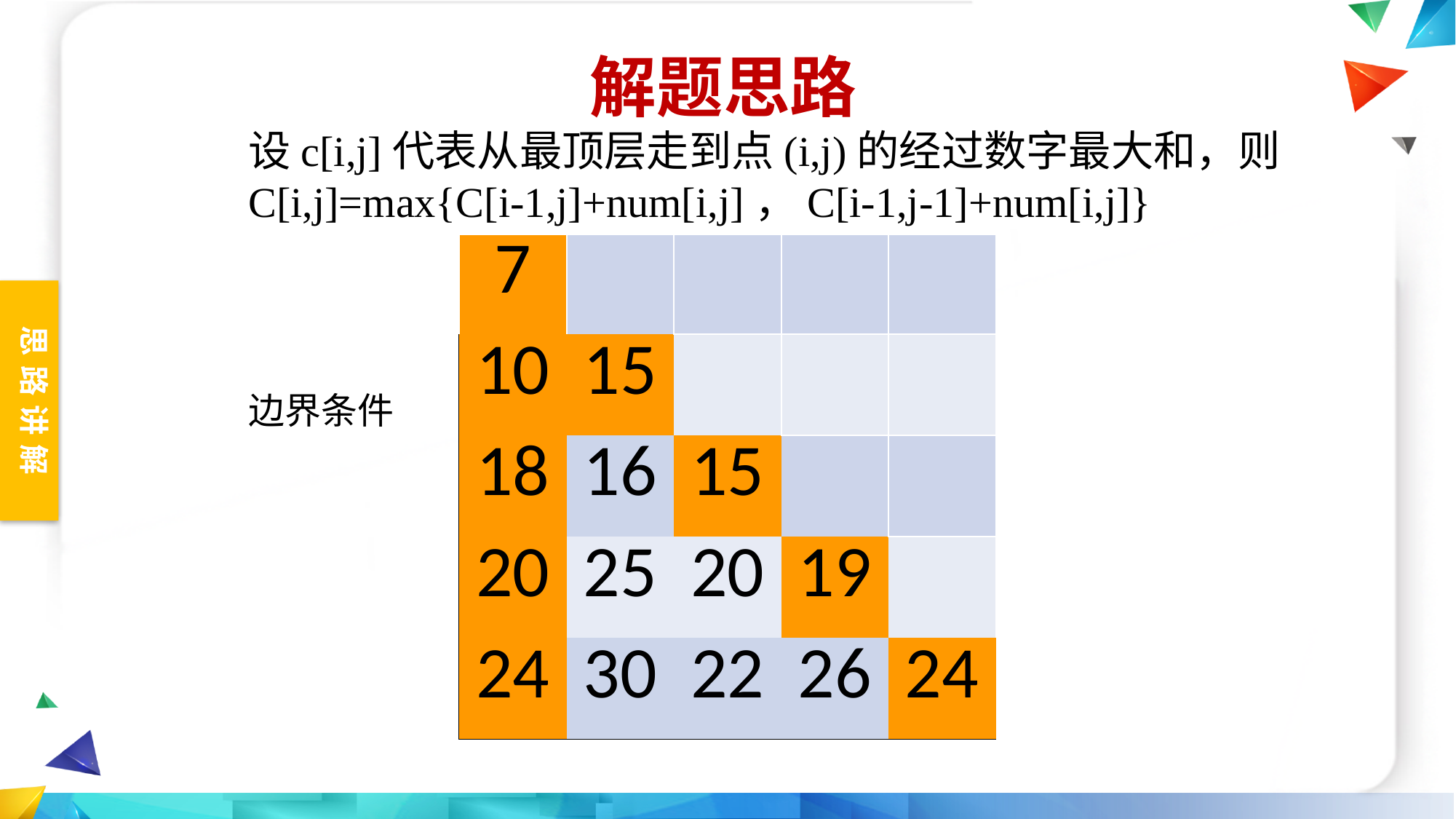

解题思路
设c[i,j]代表从最顶层走到点(i,j)的经过数字最大和，则
C[i,j]=max{C[i-1,j]+num[i,j]，C[i-1,j-1]+num[i,j]}
|  |  |  |  |  |
| --- | --- | --- | --- | --- |
| 7 |  |  |  |  |
| 3 | 8 |  |  |  |
| 8 | 1 | 0 |  |  |
| 2 | 7 | 4 | 4 |  |
| 4 | 5 | 2 | 6 | 5 |
|  |  |  |  |  |
| --- | --- | --- | --- | --- |
| 7 |  |  |  |  |
| 3 | 8 |  |  |  |
| 8 | 1 | 0 |  |  |
| 2 | 7 | 4 | 4 |  |
| 4 | 5 | 2 | 6 | 5 |
|  |  |  |  |  |
| --- | --- | --- | --- | --- |
| 7 |  |  |  |  |
| 3 | 8 |  |  |  |
| 8 | 1 | 0 |  |  |
| 2 | 7 | 4 | 4 |  |
| 4 | 5 | 2 | 6 | 5 |
|  |  |  |  |  |
| --- | --- | --- | --- | --- |
| 7 |  |  |  |  |
| 10 | 8 |  |  |  |
| 8 | 1 | 0 |  |  |
| 2 | 7 | 4 | 4 |  |
| 4 | 5 | 2 | 6 | 5 |
|  |  |  |  |  |
| --- | --- | --- | --- | --- |
| 7 |  |  |  |  |
| 10 | 8 |  |  |  |
| 8 | 1 | 0 |  |  |
| 2 | 7 | 4 | 4 |  |
| 4 | 5 | 2 | 6 | 5 |
|  |  |  |  |  |
| --- | --- | --- | --- | --- |
| 7 |  |  |  |  |
| 10 | 15 |  |  |  |
| 8 | 1 | 0 |  |  |
| 2 | 7 | 4 | 4 |  |
| 4 | 5 | 2 | 6 | 5 |
|  |  |  |  |  |
| --- | --- | --- | --- | --- |
| 7 |  |  |  |  |
| 10 | 15 |  |  |  |
| 8 | 1 | 0 |  |  |
| 2 | 7 | 4 | 4 |  |
| 4 | 5 | 2 | 6 | 5 |
|  |  |  |  |  |
| --- | --- | --- | --- | --- |
| 7 |  |  |  |  |
| 10 | 15 |  |  |  |
| 18 | 1 | 0 |  |  |
| 2 | 7 | 4 | 4 |  |
| 4 | 5 | 2 | 6 | 5 |
|  |  |  |  |  |
| --- | --- | --- | --- | --- |
| 7 |  |  |  |  |
| 10 | 15 |  |  |  |
| 18 | 16 | 0 |  |  |
| 2 | 7 | 4 | 4 |  |
| 4 | 5 | 2 | 6 | 5 |
|  |  |  |  |  |
| --- | --- | --- | --- | --- |
| 7 |  |  |  |  |
| 10 | 15 |  |  |  |
| 18 | 16 | 15 |  |  |
| 2 | 7 | 4 | 4 |  |
| 4 | 5 | 2 | 6 | 5 |
|  |  |  |  |  |
| --- | --- | --- | --- | --- |
| 7 |  |  |  |  |
| 10 | 15 |  |  |  |
| 18 | 16 | 15 |  |  |
| 2 | 7 | 4 | 4 |  |
| 4 | 5 | 2 | 6 | 5 |
|  |  |  |  |  |
| --- | --- | --- | --- | --- |
| 7 |  |  |  |  |
| 10 | 15 |  |  |  |
| 18 | 16 | 15 |  |  |
| 20 | 7 | 4 | 4 |  |
| 4 | 5 | 2 | 6 | 5 |
|  |  |  |  |  |
| --- | --- | --- | --- | --- |
| 7 |  |  |  |  |
| 10 | 15 |  |  |  |
| 18 | 16 | 15 |  |  |
| 20 | 7 | 4 | 4 |  |
| 4 | 5 | 2 | 6 | 5 |
|  |  |  |  |  |
| --- | --- | --- | --- | --- |
| 7 |  |  |  |  |
| 10 | 15 |  |  |  |
| 18 | 16 | 15 |  |  |
| 20 | 25 | 4 | 4 |  |
| 4 | 5 | 2 | 6 | 5 |
|  |  |  |  |  |
| --- | --- | --- | --- | --- |
| 7 |  |  |  |  |
| 10 | 15 |  |  |  |
| 18 | 16 | 15 |  |  |
| 20 | 25 | 4 | 4 |  |
| 4 | 5 | 2 | 6 | 5 |
|  |  |  |  |  |
| --- | --- | --- | --- | --- |
| 7 |  |  |  |  |
| 10 | 15 |  |  |  |
| 18 | 16 | 15 |  |  |
| 20 | 25 | 20 | 4 |  |
| 4 | 5 | 2 | 6 | 5 |
|  |  |  |  |  |
| --- | --- | --- | --- | --- |
| 7 |  |  |  |  |
| 10 | 15 |  |  |  |
| 18 | 16 | 15 |  |  |
| 20 | 25 | 20 | 4 |  |
| 4 | 5 | 2 | 6 | 5 |
|  |  |  |  |  |
| --- | --- | --- | --- | --- |
| 7 |  |  |  |  |
| 10 | 15 |  |  |  |
| 18 | 16 | 15 |  |  |
| 20 | 25 | 20 | 19 |  |
| 4 | 5 | 2 | 6 | 5 |
|  |  |  |  |  |
| --- | --- | --- | --- | --- |
| 7 |  |  |  |  |
| 10 | 15 |  |  |  |
| 18 | 16 | 15 |  |  |
| 20 | 25 | 20 | 19 |  |
| 4 | 5 | 2 | 6 | 5 |
|  |  |  |  |  |
| --- | --- | --- | --- | --- |
| 7 |  |  |  |  |
| 10 | 15 |  |  |  |
| 18 | 16 | 15 |  |  |
| 20 | 25 | 20 | 19 |  |
| 24 | 5 | 2 | 6 | 5 |
|  |  |  |  |  |
| --- | --- | --- | --- | --- |
| 7 |  |  |  |  |
| 10 | 15 |  |  |  |
| 18 | 16 | 15 |  |  |
| 20 | 25 | 20 | 19 |  |
| 24 | 5 | 2 | 6 | 5 |
|  |  |  |  |  |
| --- | --- | --- | --- | --- |
| 7 |  |  |  |  |
| 10 | 15 |  |  |  |
| 18 | 16 | 15 |  |  |
| 20 | 25 | 20 | 19 |  |
| 24 | 30 | 2 | 6 | 5 |
|  |  |  |  |  |
| --- | --- | --- | --- | --- |
| 7 |  |  |  |  |
| 10 | 15 |  |  |  |
| 18 | 16 | 15 |  |  |
| 20 | 25 | 20 | 19 |  |
| 24 | 30 | 2 | 6 | 5 |
|  |  |  |  |  |
| --- | --- | --- | --- | --- |
| 7 |  |  |  |  |
| 10 | 15 |  |  |  |
| 18 | 16 | 15 |  |  |
| 20 | 25 | 20 | 19 |  |
| 24 | 30 | 22 | 6 | 5 |
|  |  |  |  |  |
| --- | --- | --- | --- | --- |
| 7 |  |  |  |  |
| 10 | 15 |  |  |  |
| 18 | 16 | 15 |  |  |
| 20 | 25 | 20 | 19 |  |
| 24 | 30 | 22 | 6 | 5 |
|  |  |  |  |  |
| --- | --- | --- | --- | --- |
| 7 |  |  |  |  |
| 10 | 15 |  |  |  |
| 18 | 16 | 15 |  |  |
| 20 | 25 | 20 | 19 |  |
| 24 | 30 | 22 | 26 | 5 |
|  |  |  |  |  |
| --- | --- | --- | --- | --- |
| 7 |  |  |  |  |
| 10 | 15 |  |  |  |
| 18 | 16 | 15 |  |  |
| 20 | 25 | 20 | 19 |  |
| 24 | 30 | 22 | 26 | 5 |
|  |  |  |  |  |
| --- | --- | --- | --- | --- |
| 7 |  |  |  |  |
| 10 | 15 |  |  |  |
| 18 | 16 | 15 |  |  |
| 20 | 25 | 20 | 19 |  |
| 24 | 30 | 22 | 26 | 24 |
|  |  |  |  |  |
| --- | --- | --- | --- | --- |
| 7 |  |  |  |  |
| 10 | 15 |  |  |  |
| 18 | 16 | 15 |  |  |
| 20 | 25 | 20 | 19 |  |
| 24 | 30 | 22 | 26 | 24 |
|  |  |  |  |  |
| --- | --- | --- | --- | --- |
| 7 |  |  |  |  |
| 10 | 15 |  |  |  |
| 18 | 16 | 15 |  |  |
| 20 | 25 | 20 | 19 |  |
| 24 | 30 | 22 | 26 | 24 |
边界条件